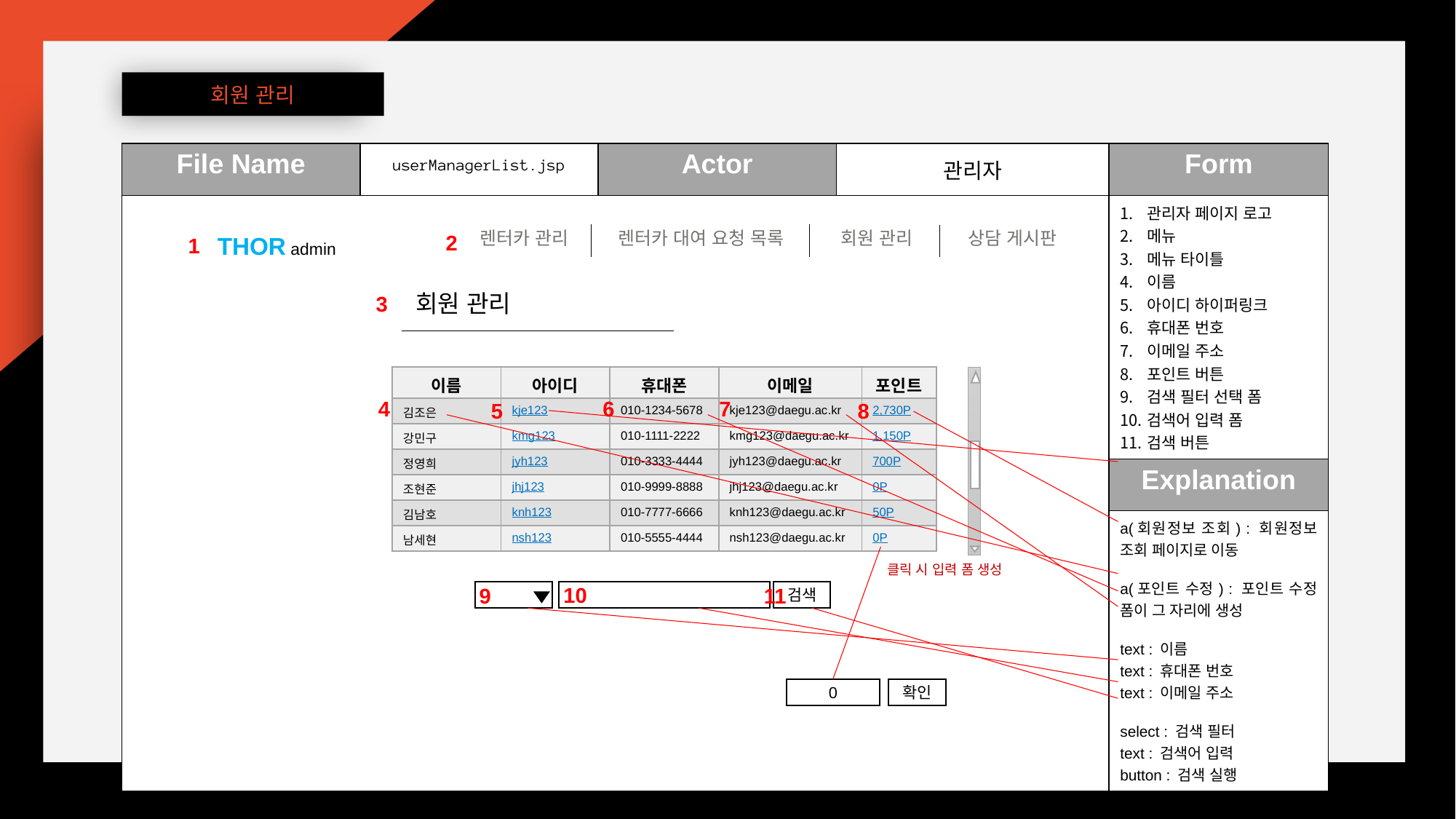

회원 관리
| File Name | userManagerList.jsp | Actor | 관리자 | Form |
| --- | --- | --- | --- | --- |
|  |  |  |  | 관리자 페이지 로고 메뉴 메뉴 타이틀 이름 아이디 하이퍼링크 휴대폰 번호 이메일 주소 포인트 버튼 검색 필터 선택 폼 검색어 입력 폼 검색 버튼 |
|  |  |  |  | Explanation |
|  |  |  |  | a(회원정보 조회) : 회원정보 조회 페이지로 이동 a(포인트 수정) : 포인트 수정 폼이 그 자리에 생성 text : 이름 text : 휴대폰 번호 text : 이메일 주소 select : 검색 필터 text : 검색어 입력 button : 검색 실행 |
렌터카 관리
렌터카 대여 요청 목록
회원 관리
상담 게시판
2
THOR admin
1
회원 관리
3
| 이름 | 아이디 | 휴대폰 | 이메일 | 포인트 |
| --- | --- | --- | --- | --- |
| 김조은 | kje123 | 010-1234-5678 | kje123@daegu.ac.kr | 2,730P |
| 강민구 | kmg123 | 010-1111-2222 | kmg123@daegu.ac.kr | 1,150P |
| 정영희 | jyh123 | 010-3333-4444 | jyh123@daegu.ac.kr | 700P |
| 조현준 | jhj123 | 010-9999-8888 | jhj123@daegu.ac.kr | 0P |
| 김남호 | knh123 | 010-7777-6666 | knh123@daegu.ac.kr | 50P |
| 남세현 | nsh123 | 010-5555-4444 | nsh123@daegu.ac.kr | 0P |

6
4
7
8
5

클릭 시 입력 폼 생성
10
9
11

검색

0
확인